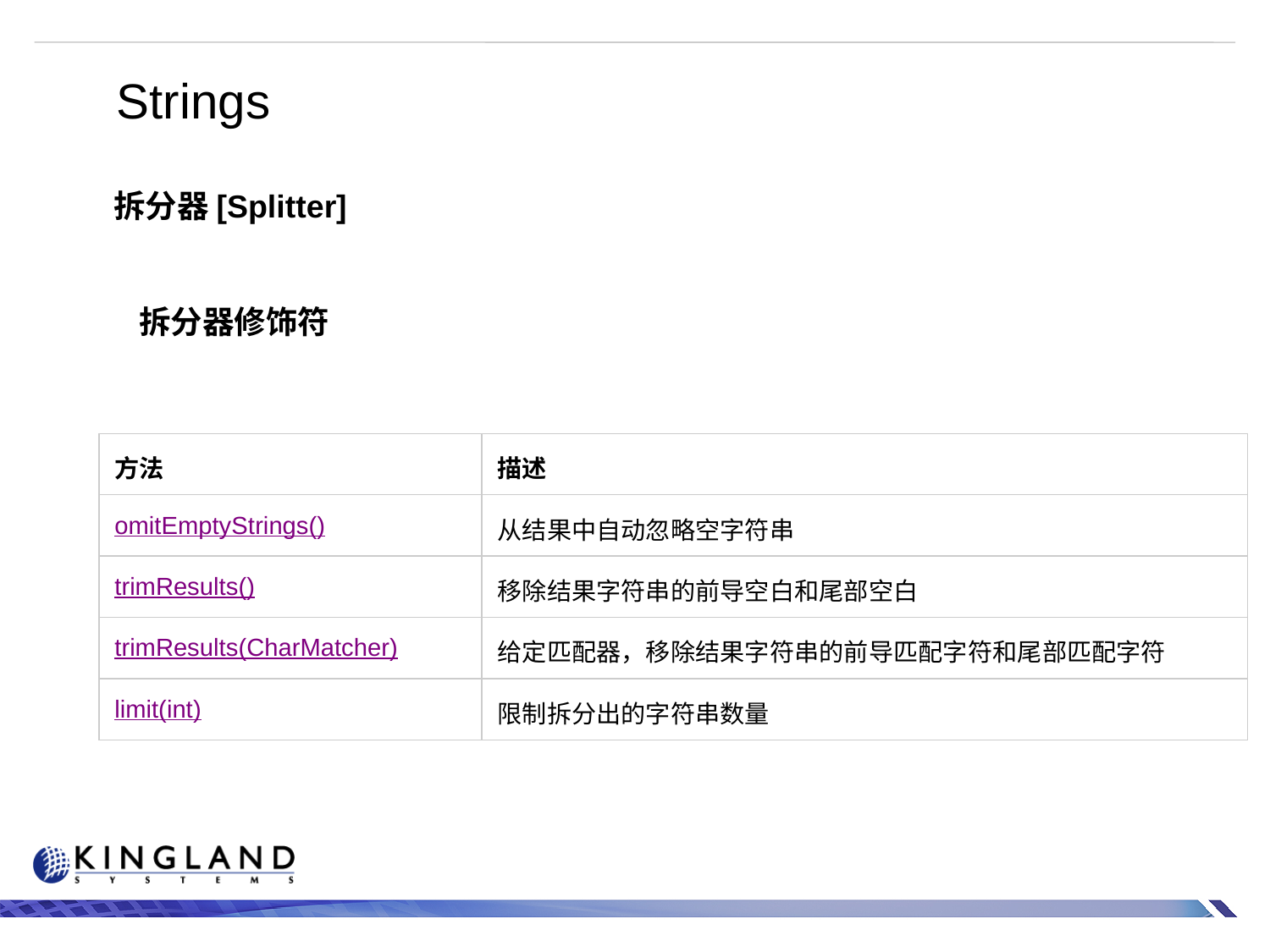

Strings
拆分器[Splitter]
拆分器修饰符
| 方法 | 描述 |
| --- | --- |
| omitEmptyStrings() | 从结果中自动忽略空字符串 |
| trimResults() | 移除结果字符串的前导空白和尾部空白 |
| trimResults(CharMatcher) | 给定匹配器，移除结果字符串的前导匹配字符和尾部匹配字符 |
| limit(int) | 限制拆分出的字符串数量 |